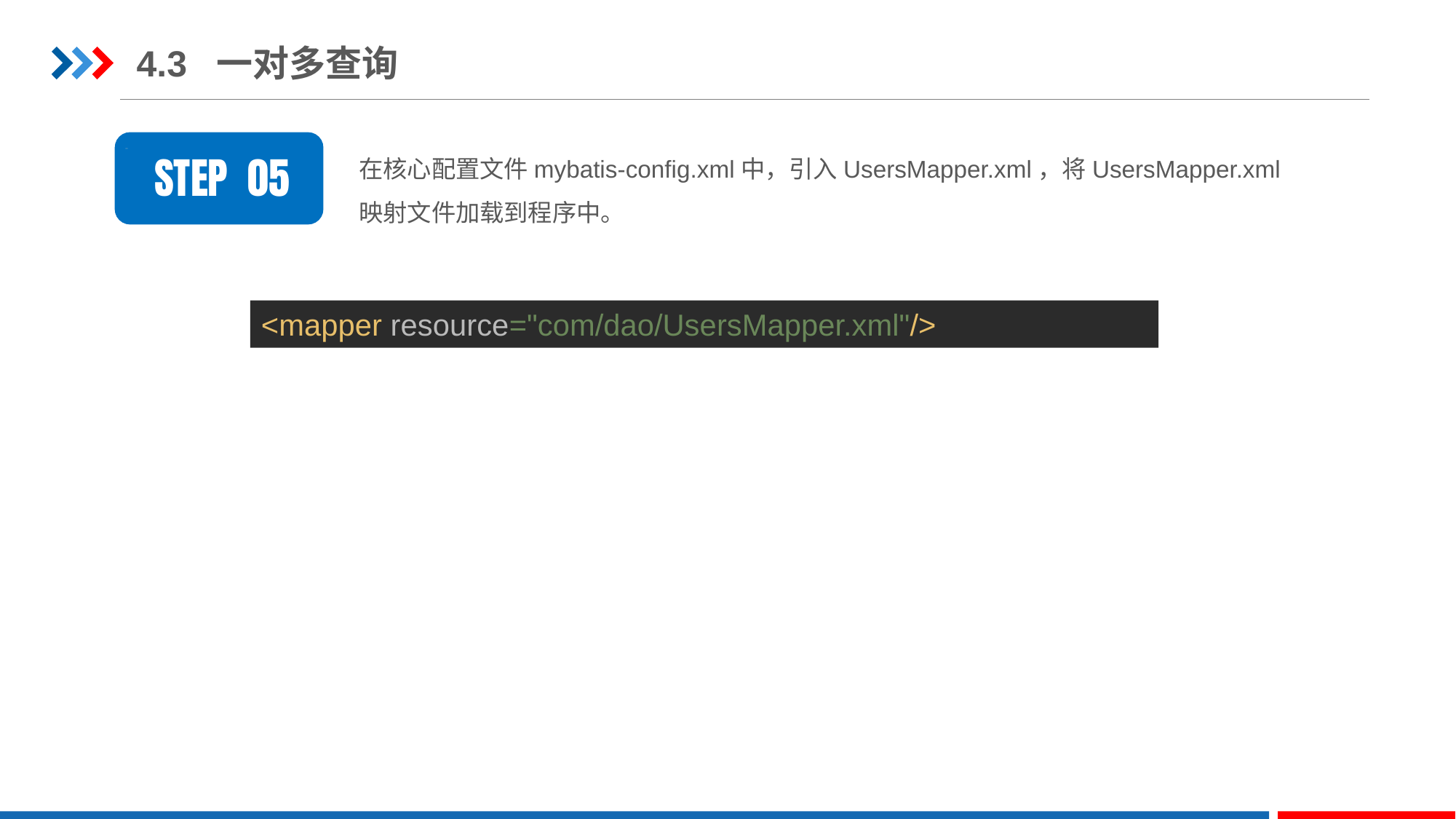

4.3  一对多查询

在核心配置文件mybatis-config.xml中，引入UsersMapper.xml，将UsersMapper.xml映射文件加载到程序中。
STEP  05
<mapper resource="com/dao/UsersMapper.xml"/>